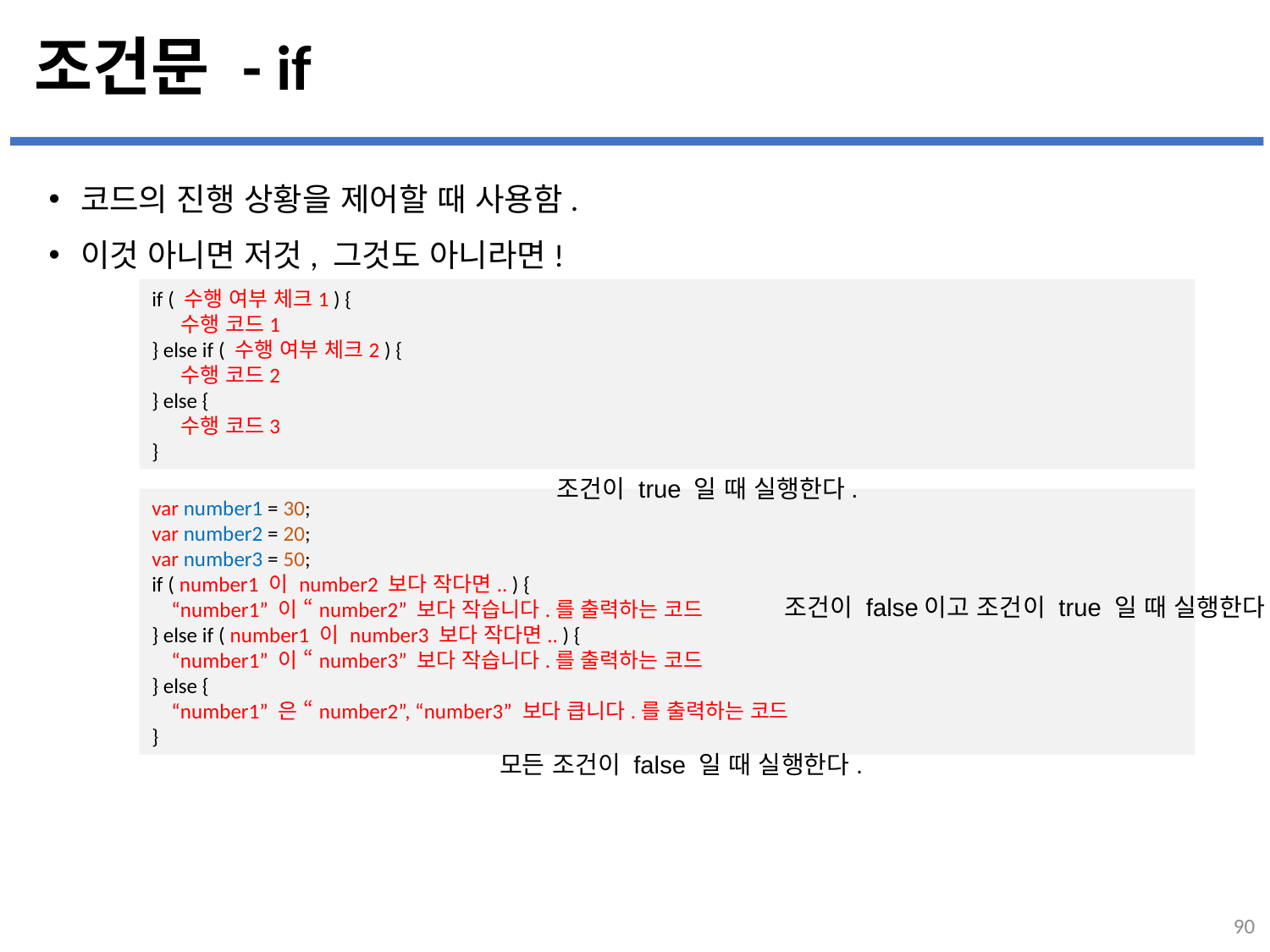

# 조건문 - if
코드의 진행 상황을 제어할 때 사용함.
이것 아니면 저것, 그것도 아니라면!

if ( 수행 여부 체크1 ) {
    수행 코드1
} else if ( 수행 여부 체크2 ) {
    수행 코드2
} else {
    수행 코드3
}
조건이 true 일 때 실행한다.
var number1 = 30;
var number2 = 20;
var number3 = 50;
if ( number1 이 number2 보다 작다면.. ) {
    “number1” 이 “number2” 보다 작습니다.를 출력하는 코드
} else if ( number1 이 number3 보다 작다면.. ) {
    “number1” 이 “number3” 보다 작습니다.를 출력하는 코드
} else {
    “number1” 은 “number2”, “number3” 보다 큽니다.를 출력하는 코드
}
조건이 false이고 조건이 true 일 때 실행한다.
모든 조건이 false 일 때 실행한다.
90